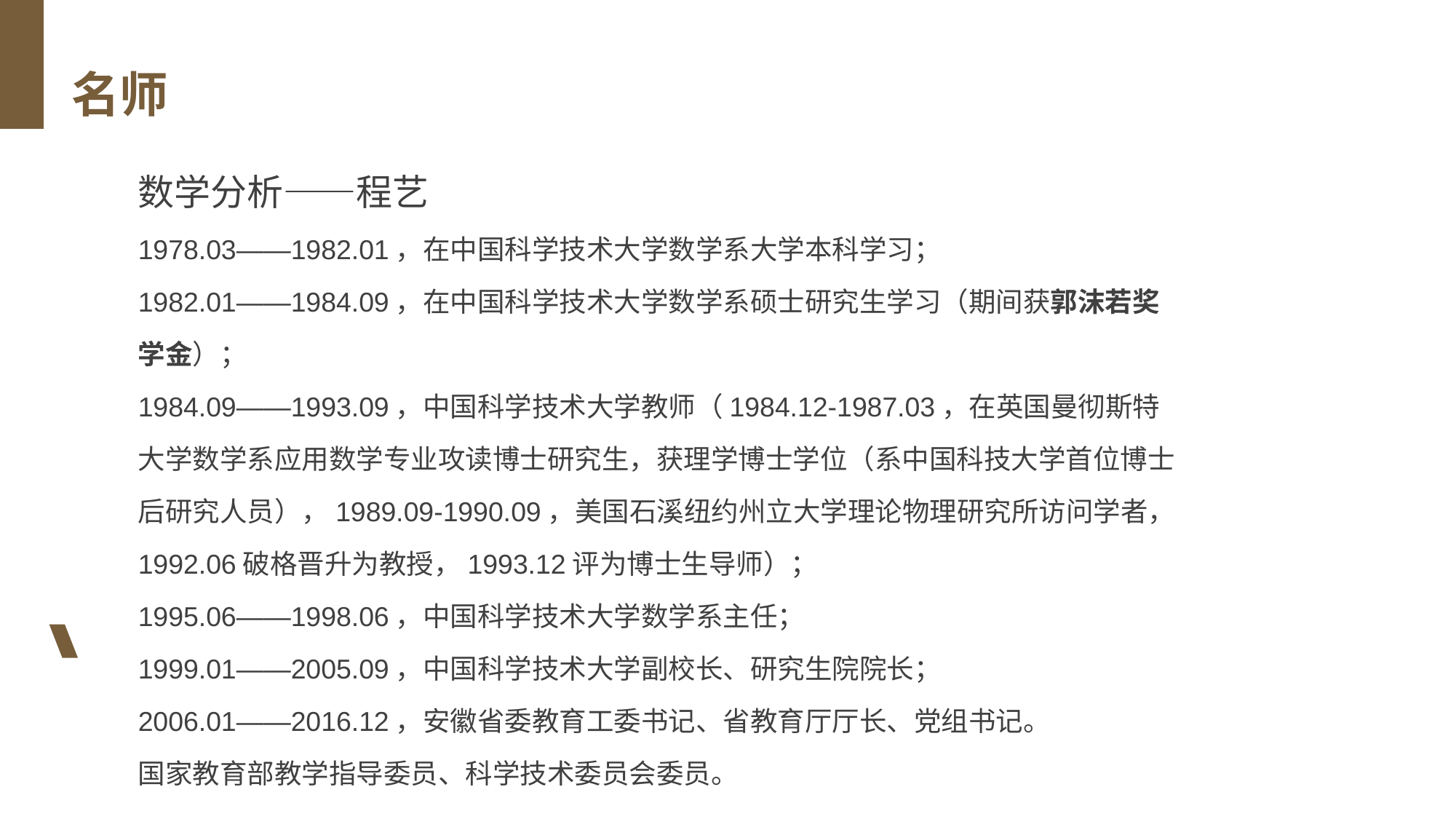

名师
数学分析——程艺
1978.03——1982.01，在中国科学技术大学数学系大学本科学习；
1982.01——1984.09，在中国科学技术大学数学系硕士研究生学习（期间获郭沫若奖学金）；
1984.09——1993.09，中国科学技术大学教师（1984.12-1987.03，在英国曼彻斯特大学数学系应用数学专业攻读博士研究生，获理学博士学位（系中国科技大学首位博士后研究人员），1989.09-1990.09，美国石溪纽约州立大学理论物理研究所访问学者，1992.06破格晋升为教授，1993.12评为博士生导师）；
1995.06——1998.06，中国科学技术大学数学系主任；
1999.01——2005.09，中国科学技术大学副校长、研究生院院长；
2006.01——2016.12，安徽省委教育工委书记、省教育厅厅长、党组书记。
国家教育部教学指导委员、科学技术委员会委员。